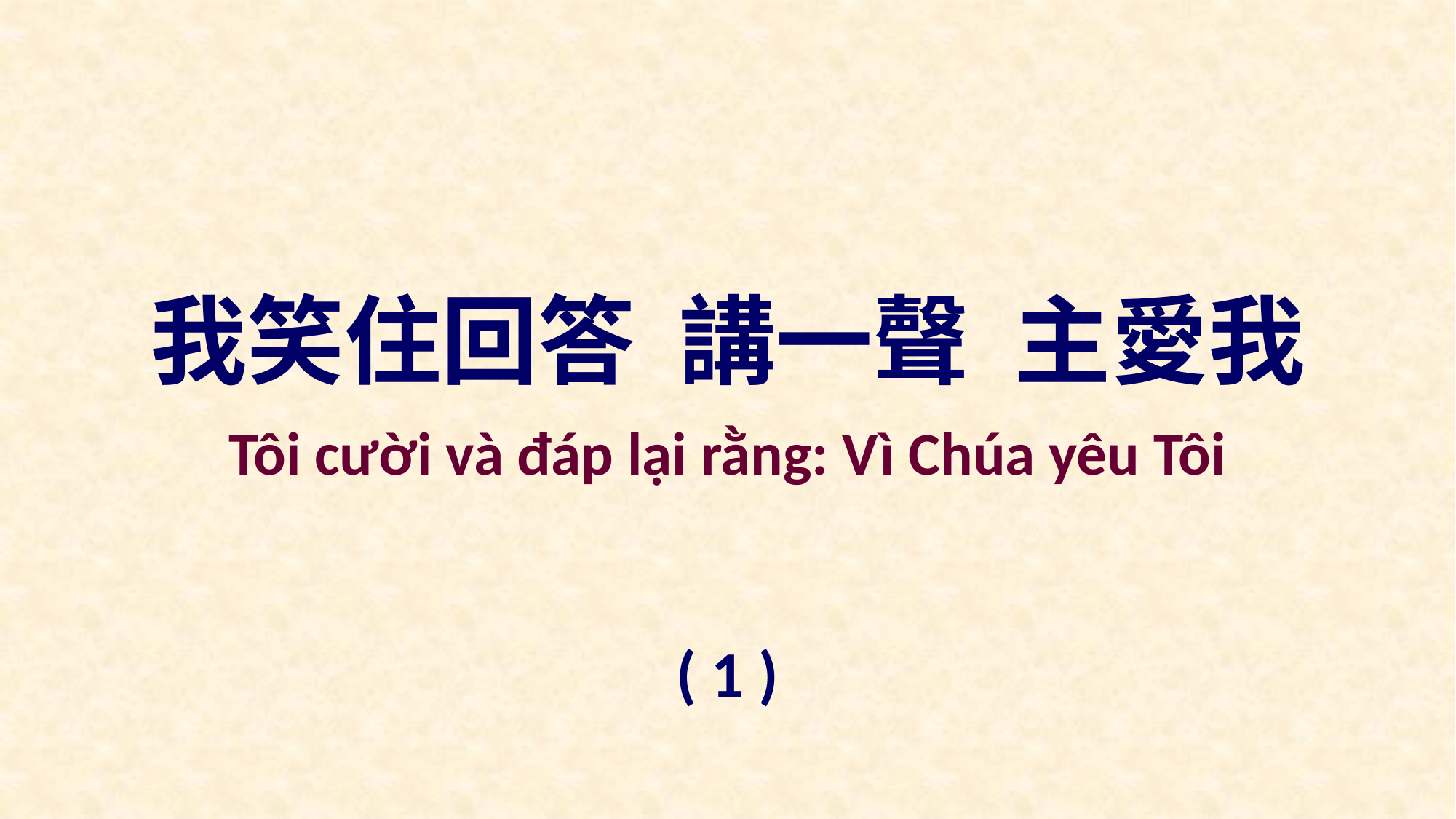

我笑住回答  講一聲  主愛我
Tôi cười và đáp lại rằng: Vì Chúa yêu Tôi
( 1 )